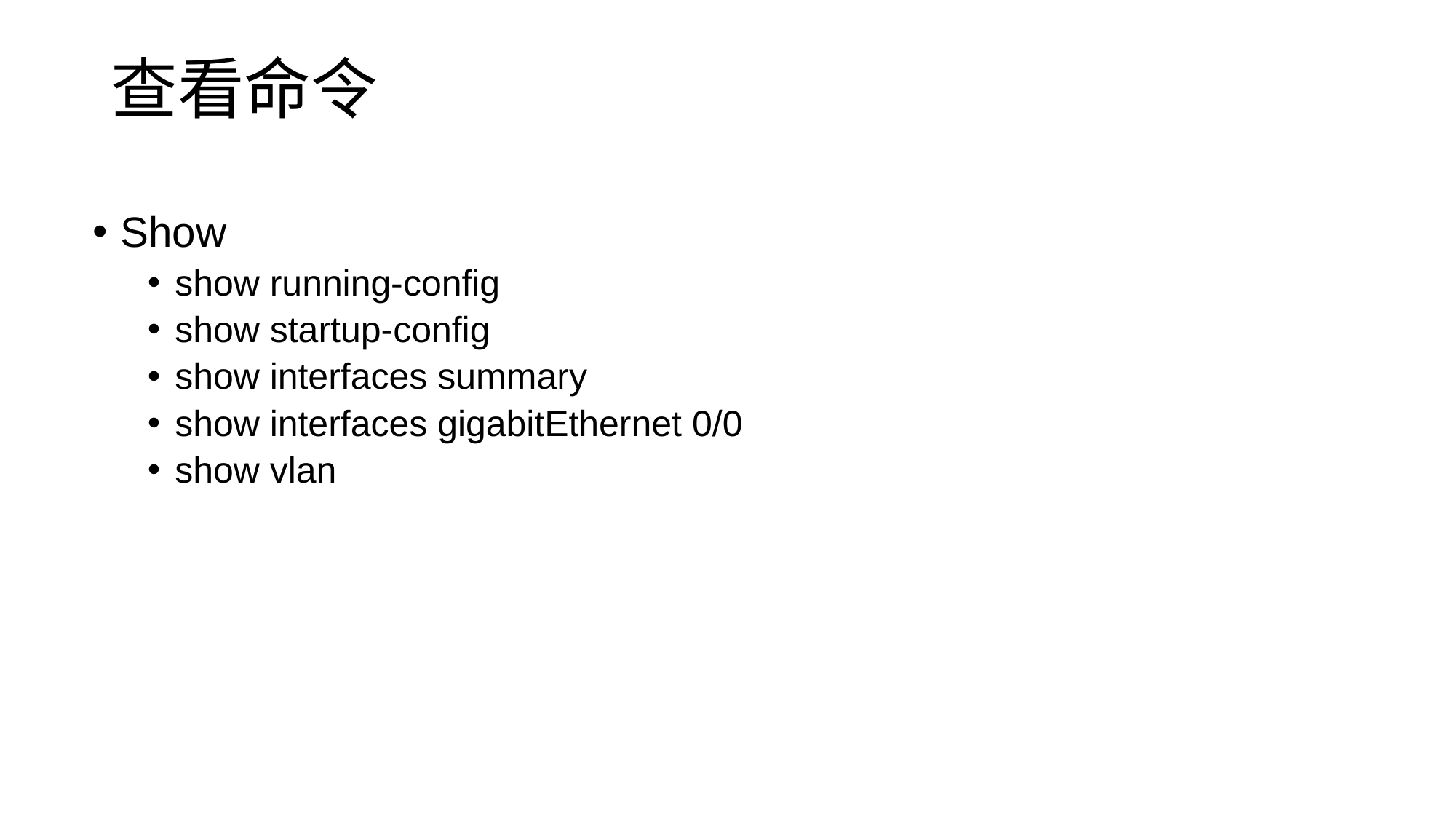

# 查看命令
Show
show running-config
show startup-config
show interfaces summary
show interfaces gigabitEthernet 0/0
show vlan